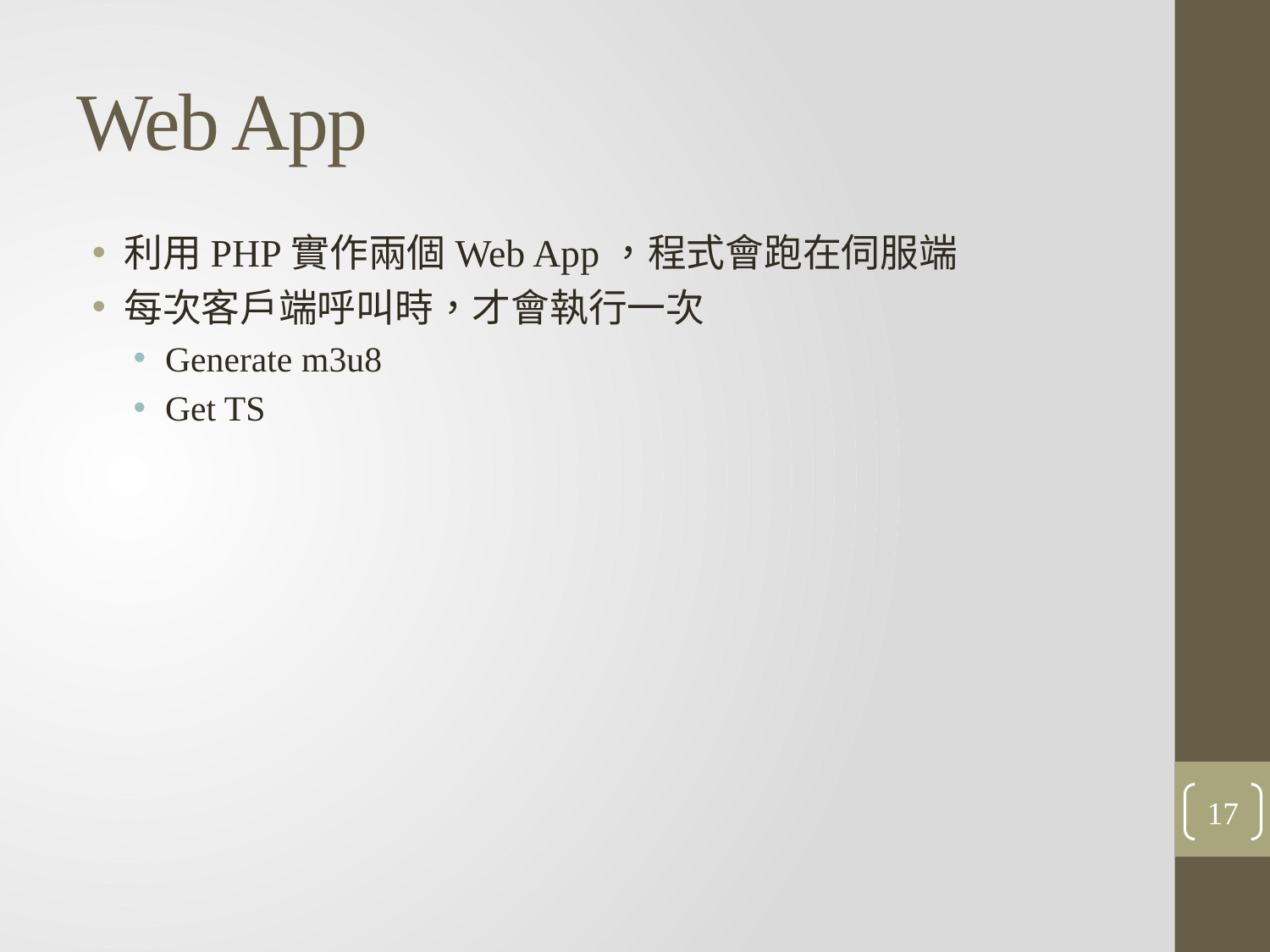

# Web App
利用PHP實作兩個Web App，程式會跑在伺服端
每次客戶端呼叫時，才會執行一次
Generate m3u8
Get TS
17